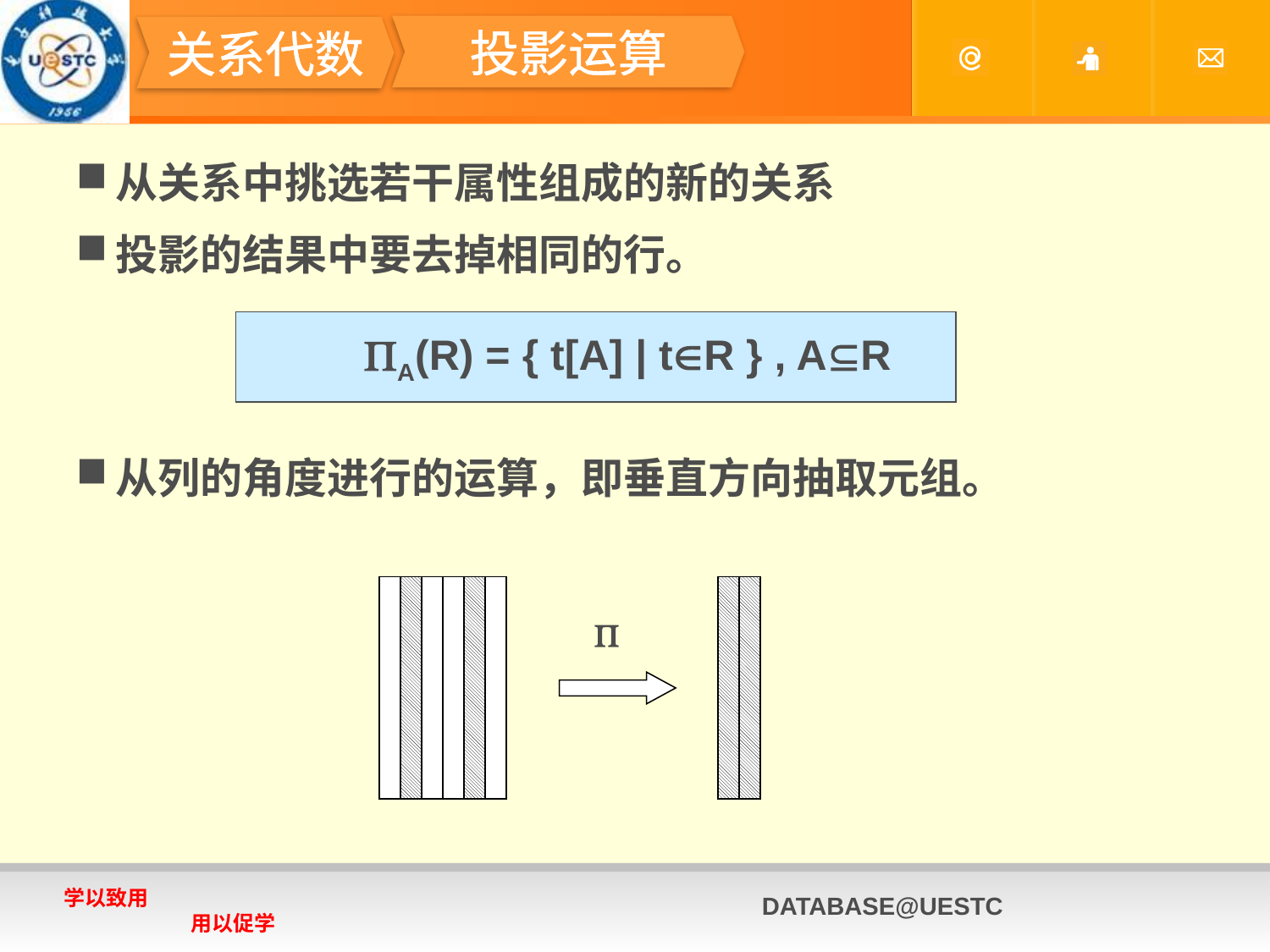

#
投影运算
关系代数
从关系中挑选若干属性组成的新的关系
投影的结果中要去掉相同的行。

从列的角度进行的运算，即垂直方向抽取元组。

ΠA(R) = { t[A] | t∈R } , A⊆R

Π